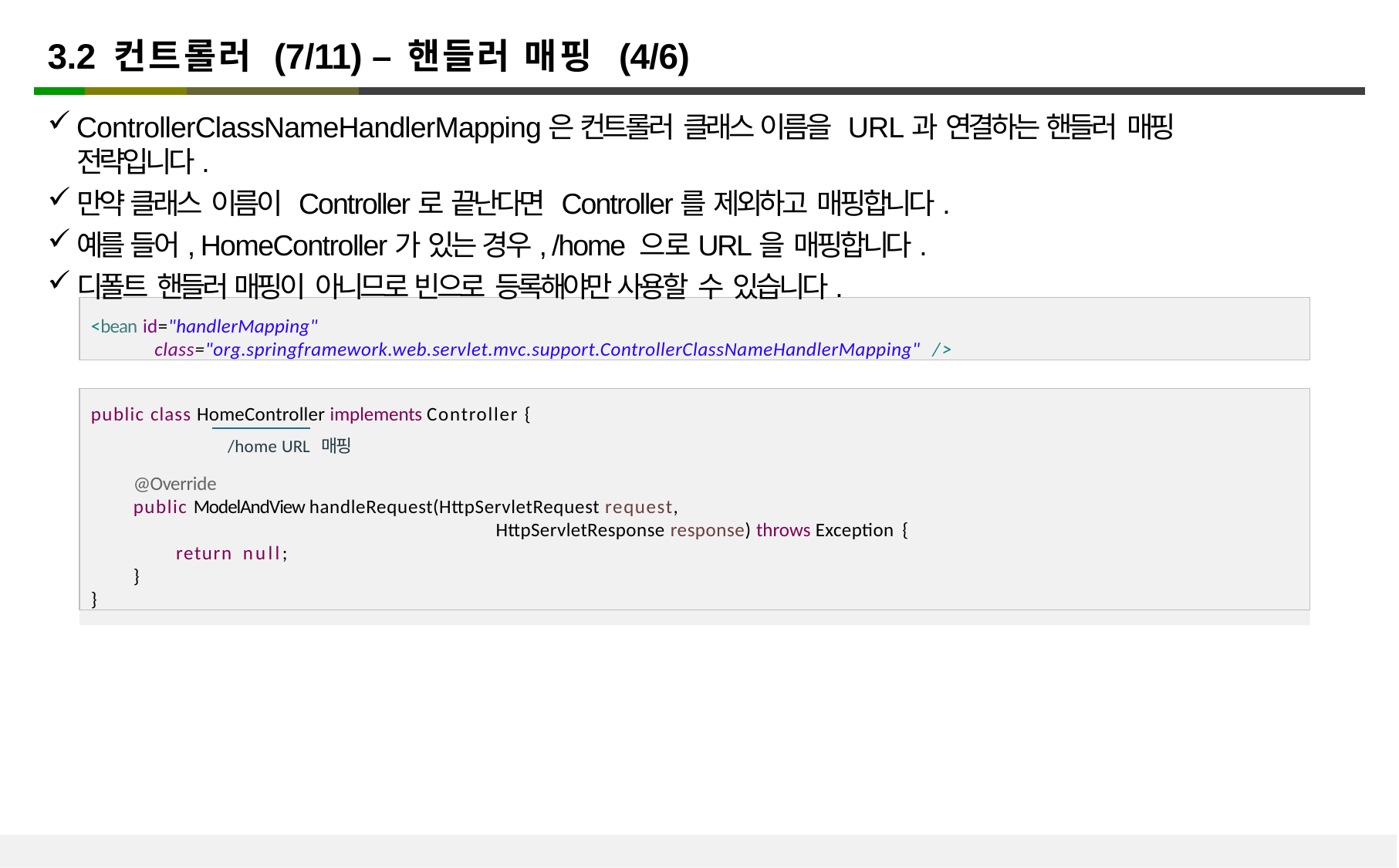

# 3.2 컨트롤러 (7/11) – 핸들러 매핑 (4/6)
ControllerClassNameHandlerMapping은 컨트롤러 클래스  이름을  URL과 연결하는  핸들러  매핑 전략입니다.
만약 클래스 이름이  Controller로 끝난다면  Controller를 제외하고 매핑합니다.
예를 들어, HomeController가 있는 경우, /home 으로URL을 매핑합니다.
디폴트 핸들러  매핑이  아니므로 빈으로  등록해야만 사용할  수 있습니다.
<bean id="handlerMapping"
class="org.springframework.web.servlet.mvc.support.ControllerClassNameHandlerMapping" />

public class HomeController implements Controller {
/home URL 매핑
@Override
public ModelAndView handleRequest(HttpServletRequest request,
HttpServletResponse response) throws Exception {
return null;
}
}